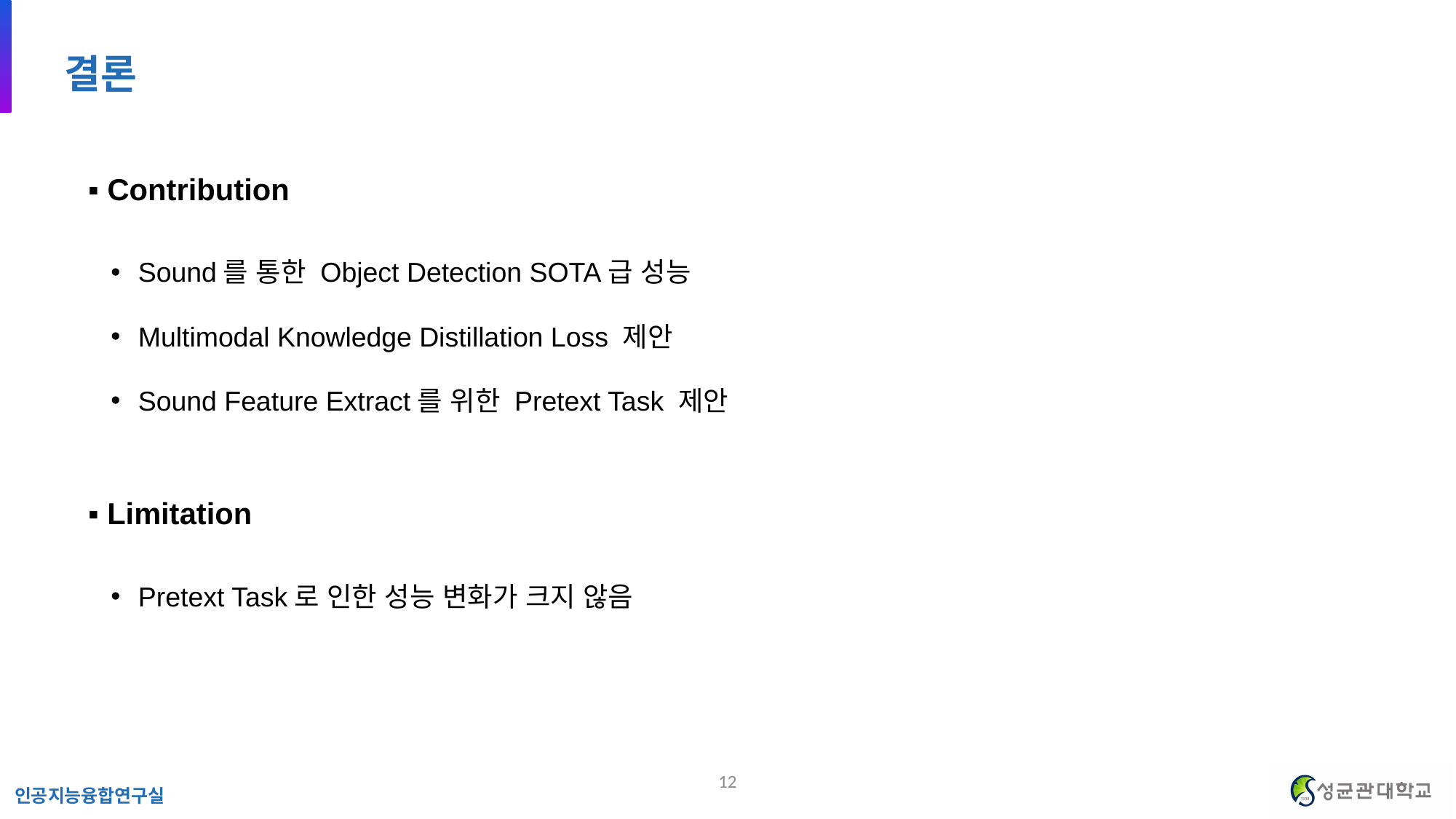

결론
▪︎ Contribution
Sound를 통한 Object Detection SOTA급 성능
Multimodal Knowledge Distillation Loss 제안
Sound Feature Extract를 위한 Pretext Task 제안
▪︎ Limitation
Pretext Task로 인한 성능 변화가 크지 않음
12